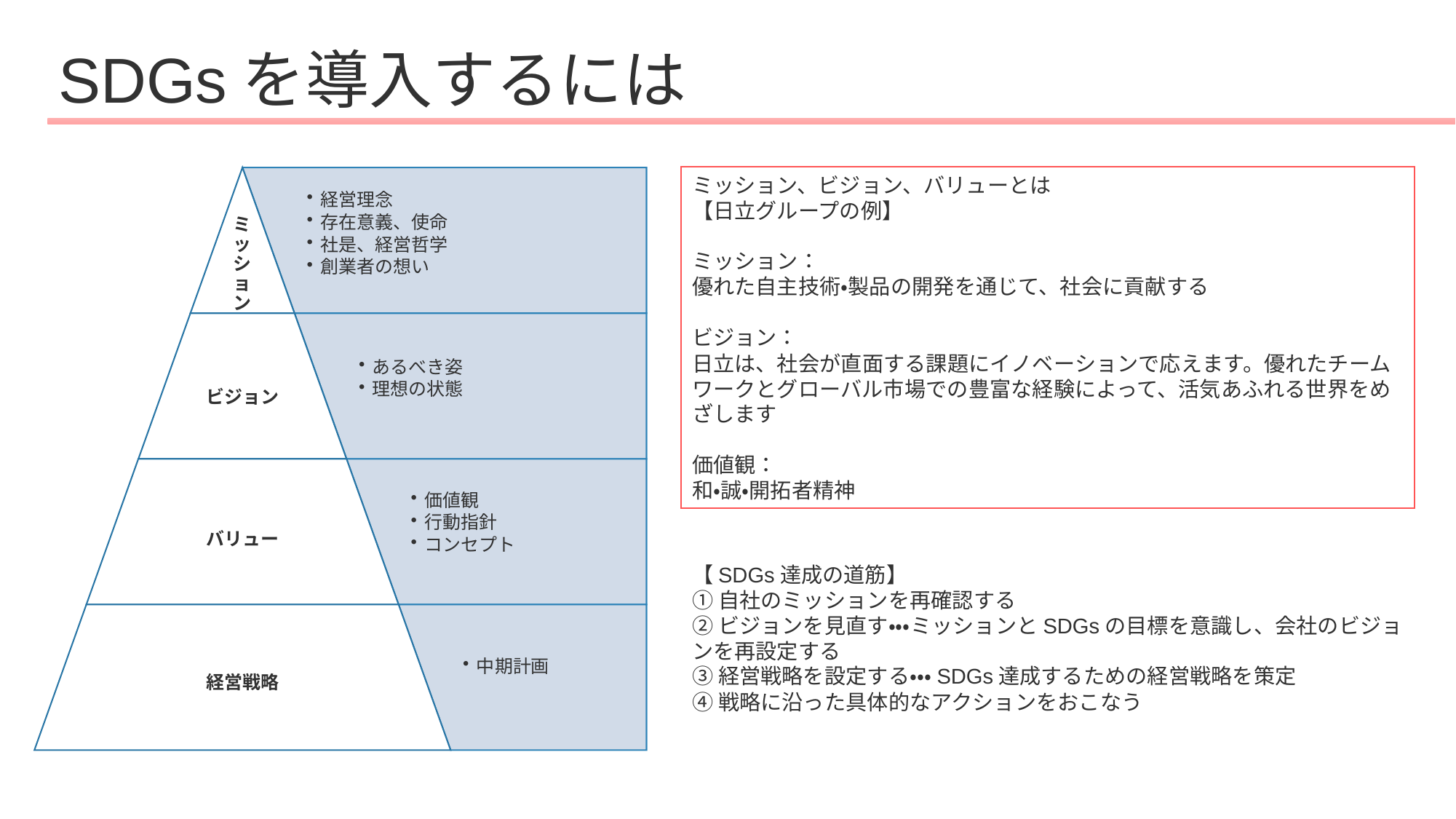

# SDGsを導入するには
ミッション、ビジョン、バリューとは
【日立グループの例】

ミッション：
優れた自主技術・製品の開発を通じて、社会に貢献する

ビジョン：
日立は、社会が直面する課題にイノベーションで応えます。優れたチームワークとグローバル市場での豊富な経験によって、活気あふれる世界をめざします

価値観：
和・誠・開拓者精神
経営理念
存在意義、使命
社是、経営哲学
創業者の想い
ミッション
あるべき姿
理想の状態
ビジョン
価値観
行動指針
コンセプト
バリュー
中期計画
経営戦略
【SDGs達成の道筋】
①自社のミッションを再確認する
②ビジョンを見直す・・・ミッションとSDGsの目標を意識し、会社のビジョンを再設定する
③経営戦略を設定する・・・SDGs達成するための経営戦略を策定
④戦略に沿った具体的なアクションをおこなう
140